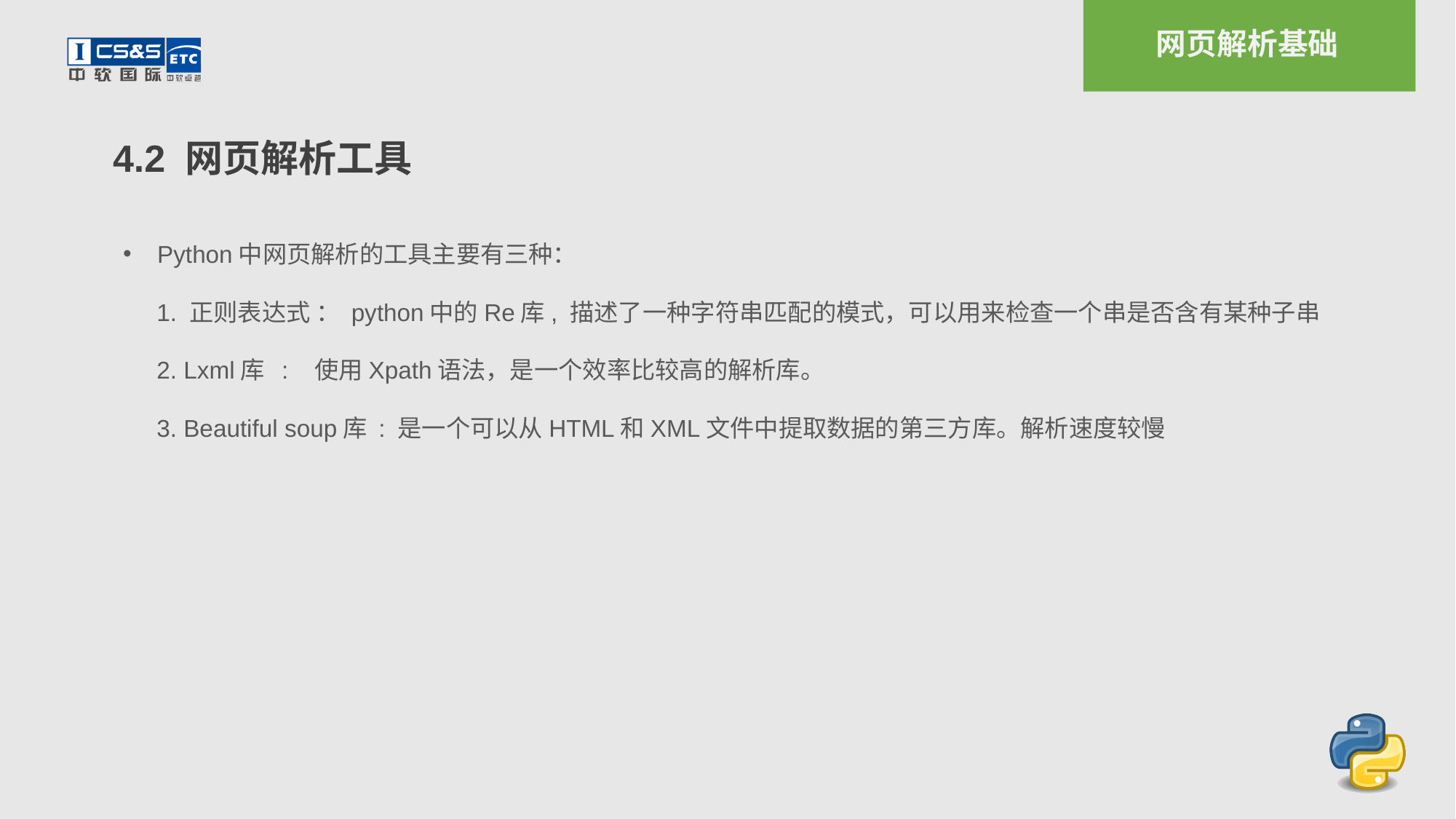

网页解析基础
4.2 网页解析工具
Python中网页解析的工具主要有三种：
     1. 正则表达式 ： python中的Re库, 描述了一种字符串匹配的模式，可以用来检查一个串是否含有某种子串
     2. Lxml库  :   使用Xpath语法，是一个效率比较高的解析库。
     3. Beautiful soup库 : 是一个可以从HTML和XML文件中提取数据的第三方库。解析速度较慢